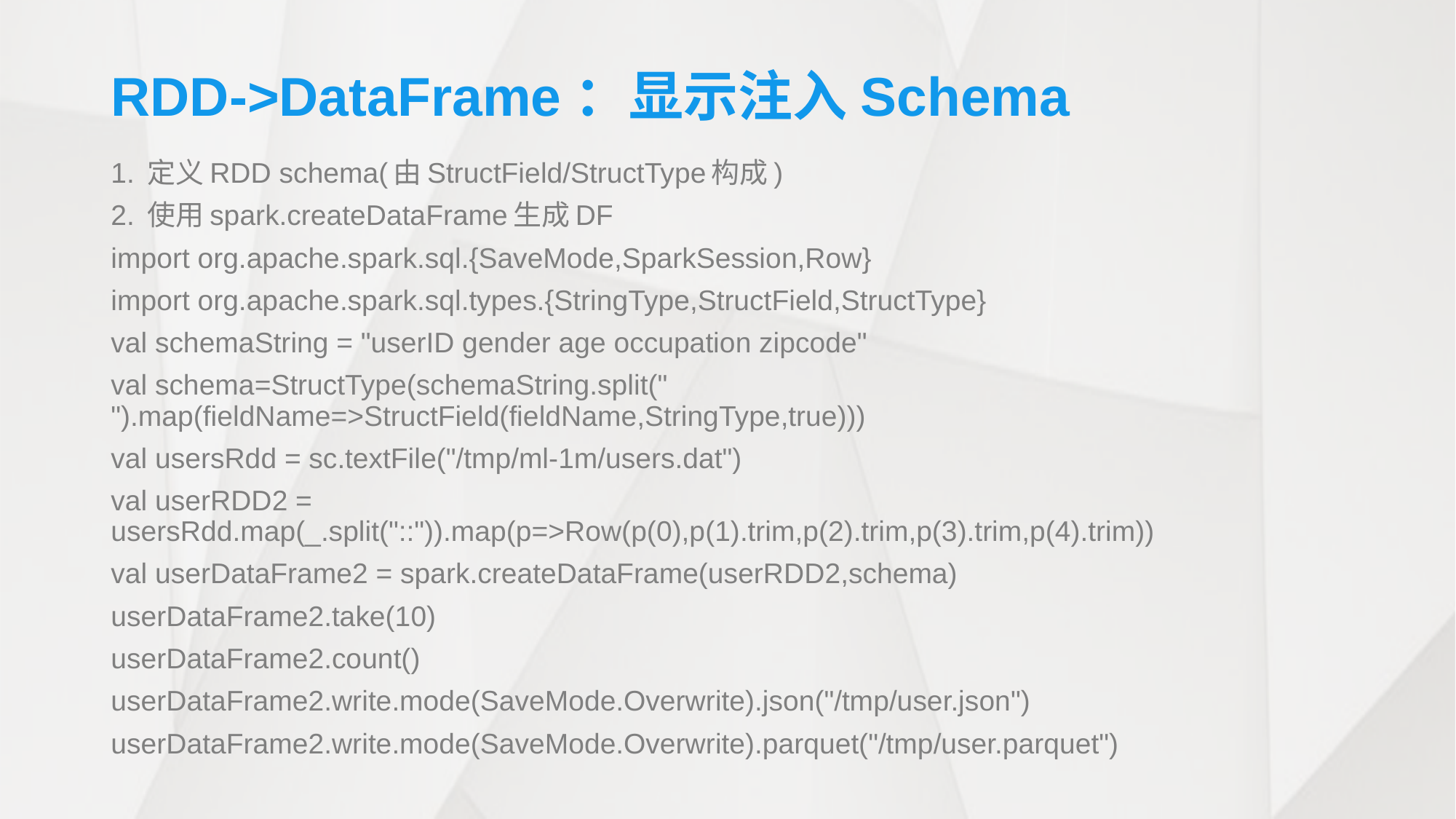

# RDD->DataFrame：显示注入Schema
1. 定义RDD schema(由StructField/StructType构成)
2. 使用spark.createDataFrame生成DF
import org.apache.spark.sql.{SaveMode,SparkSession,Row}
import org.apache.spark.sql.types.{StringType,StructField,StructType}
val schemaString = "userID gender age occupation zipcode"
val schema=StructType(schemaString.split(" ").map(fieldName=>StructField(fieldName,StringType,true)))
val usersRdd = sc.textFile("/tmp/ml-1m/users.dat")
val userRDD2 = usersRdd.map(_.split("::")).map(p=>Row(p(0),p(1).trim,p(2).trim,p(3).trim,p(4).trim))
val userDataFrame2 = spark.createDataFrame(userRDD2,schema)
userDataFrame2.take(10)
userDataFrame2.count()
userDataFrame2.write.mode(SaveMode.Overwrite).json("/tmp/user.json")
userDataFrame2.write.mode(SaveMode.Overwrite).parquet("/tmp/user.parquet")